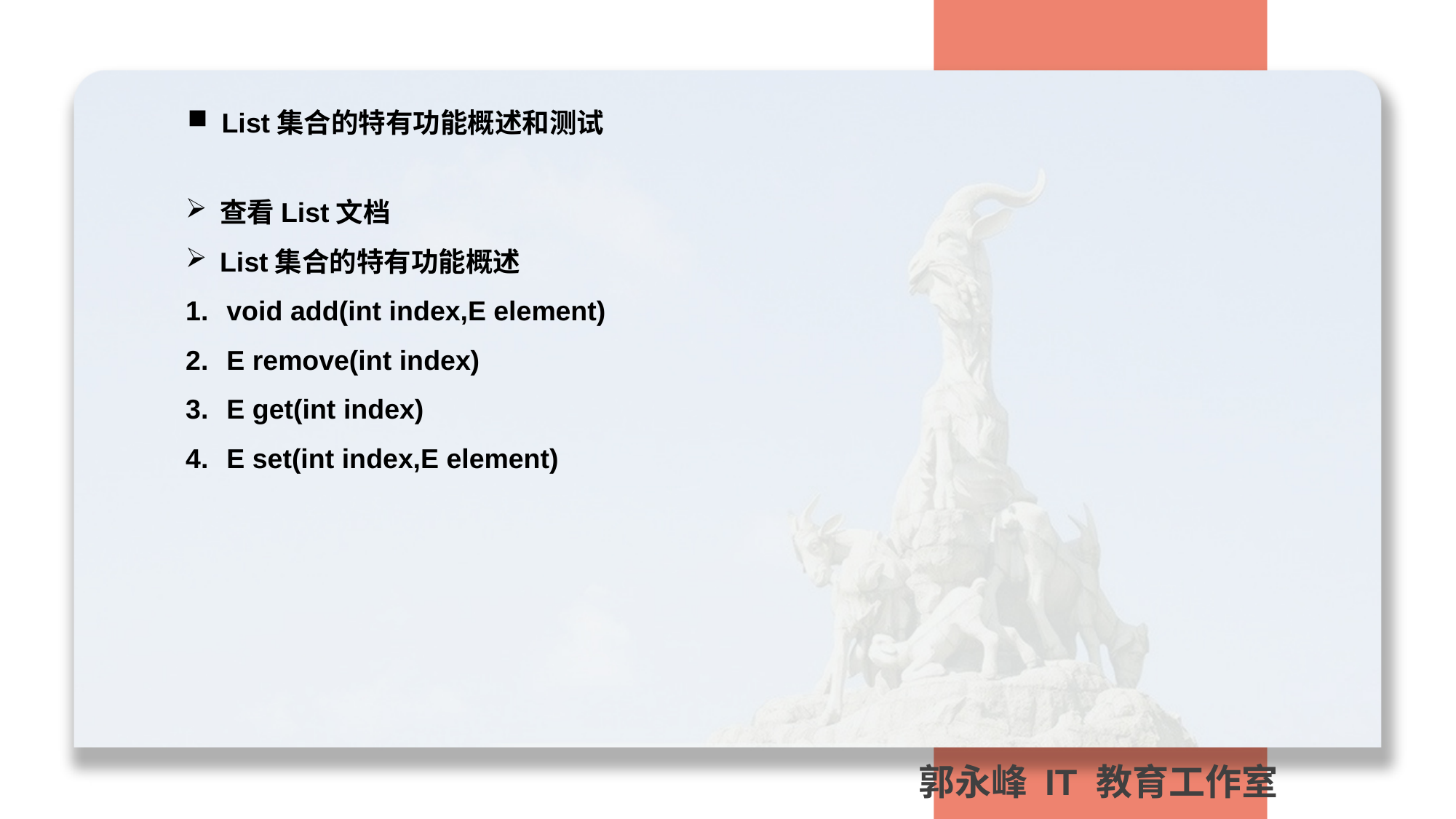

List集合的特有功能概述和测试
查看List文档
List集合的特有功能概述
void add(int index,E element)
E remove(int index)
E get(int index)
E set(int index,E element)